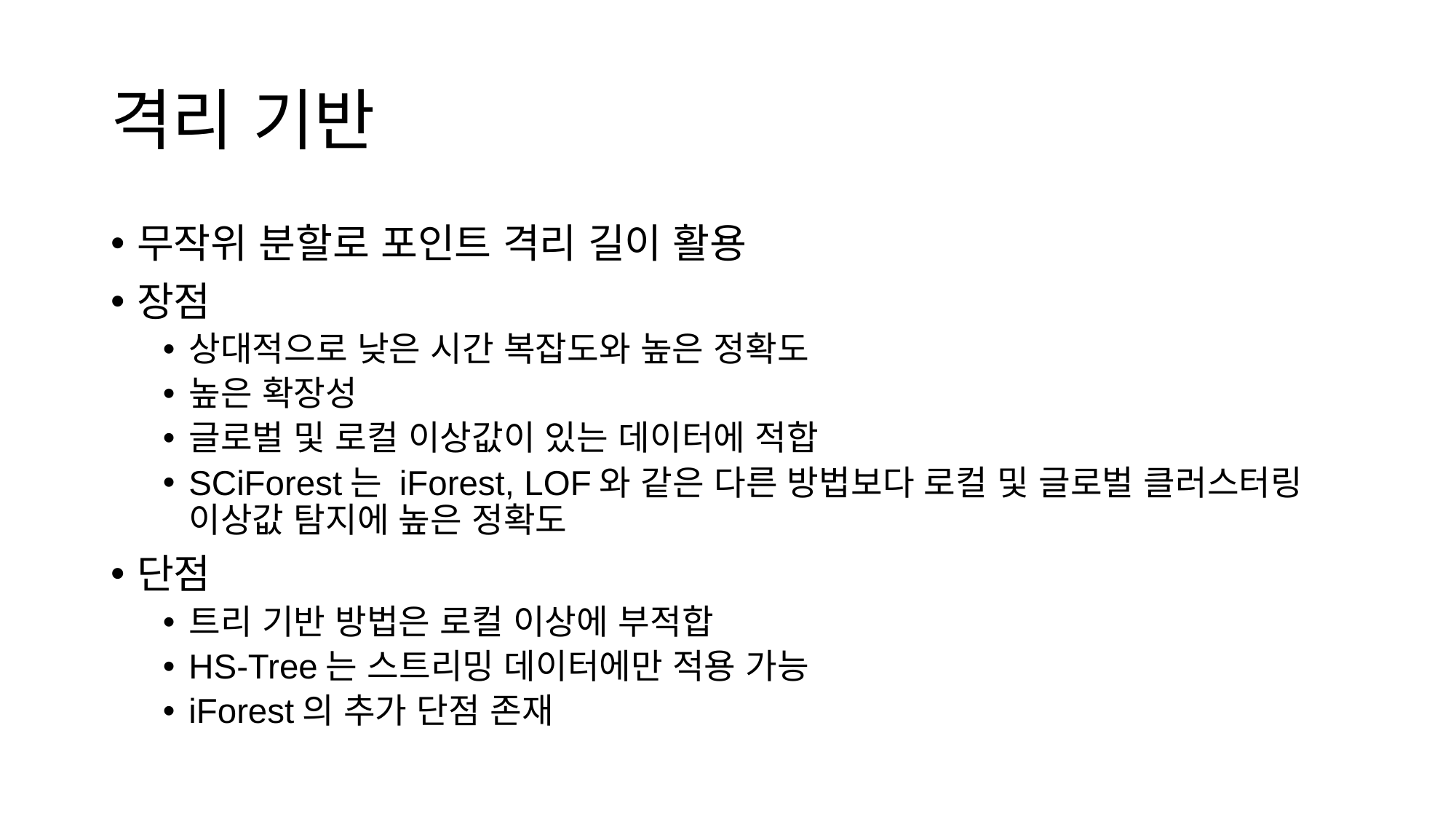

# 격리 기반
무작위 분할로 포인트 격리 길이 활용
장점
상대적으로 낮은 시간 복잡도와 높은 정확도
높은 확장성
글로벌 및 로컬 이상값이 있는 데이터에 적합
SCiForest는 iForest, LOF와 같은 다른 방법보다 로컬 및 글로벌 클러스터링 이상값 탐지에 높은 정확도
단점
트리 기반 방법은 로컬 이상에 부적합
HS-Tree는 스트리밍 데이터에만 적용 가능
iForest의 추가 단점 존재